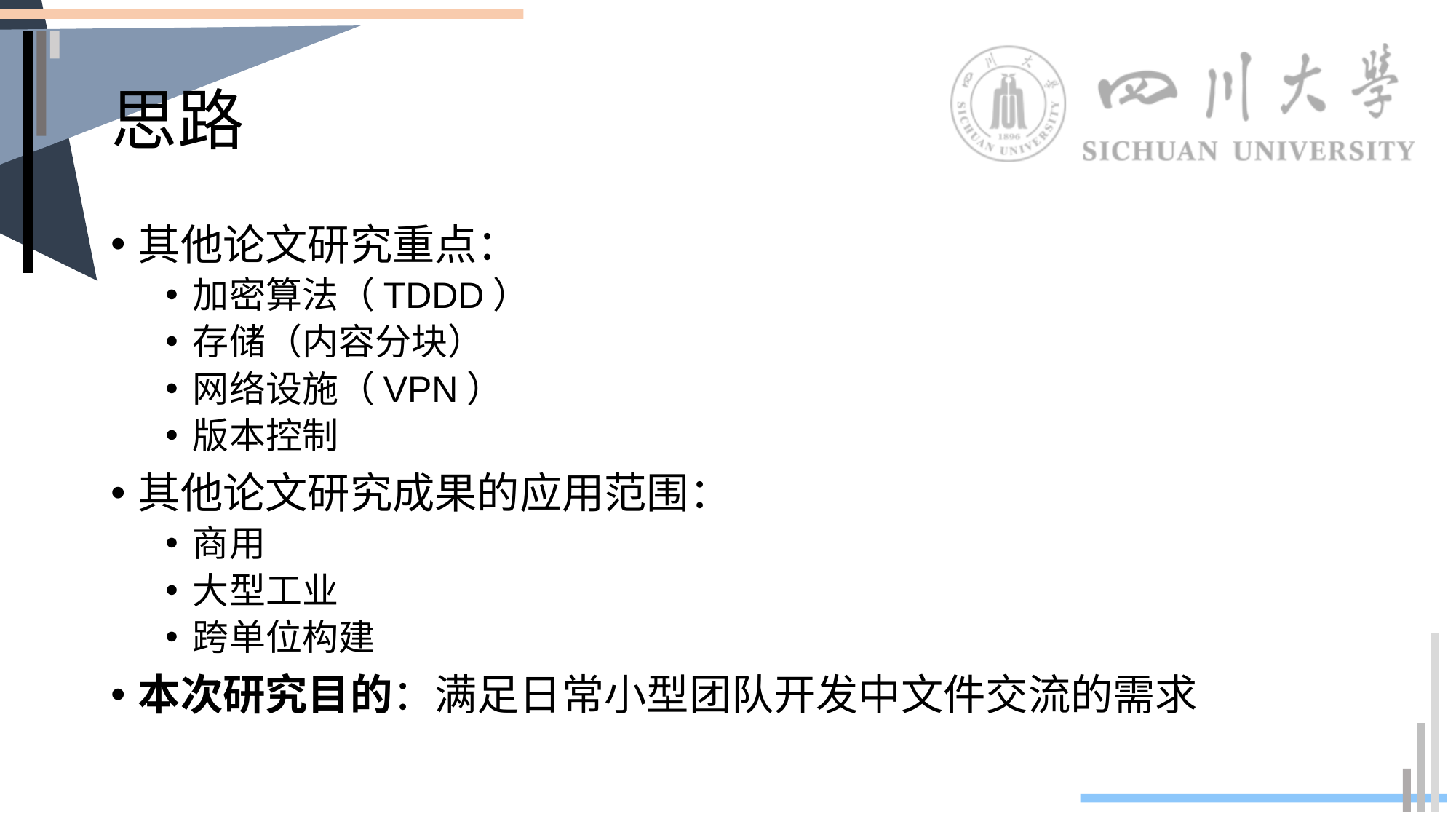

# 思路
其他论文研究重点：
加密算法（TDDD）
存储（内容分块）
网络设施（VPN）
版本控制
其他论文研究成果的应用范围：
商用
大型工业
跨单位构建
本次研究目的：满足日常小型团队开发中文件交流的需求